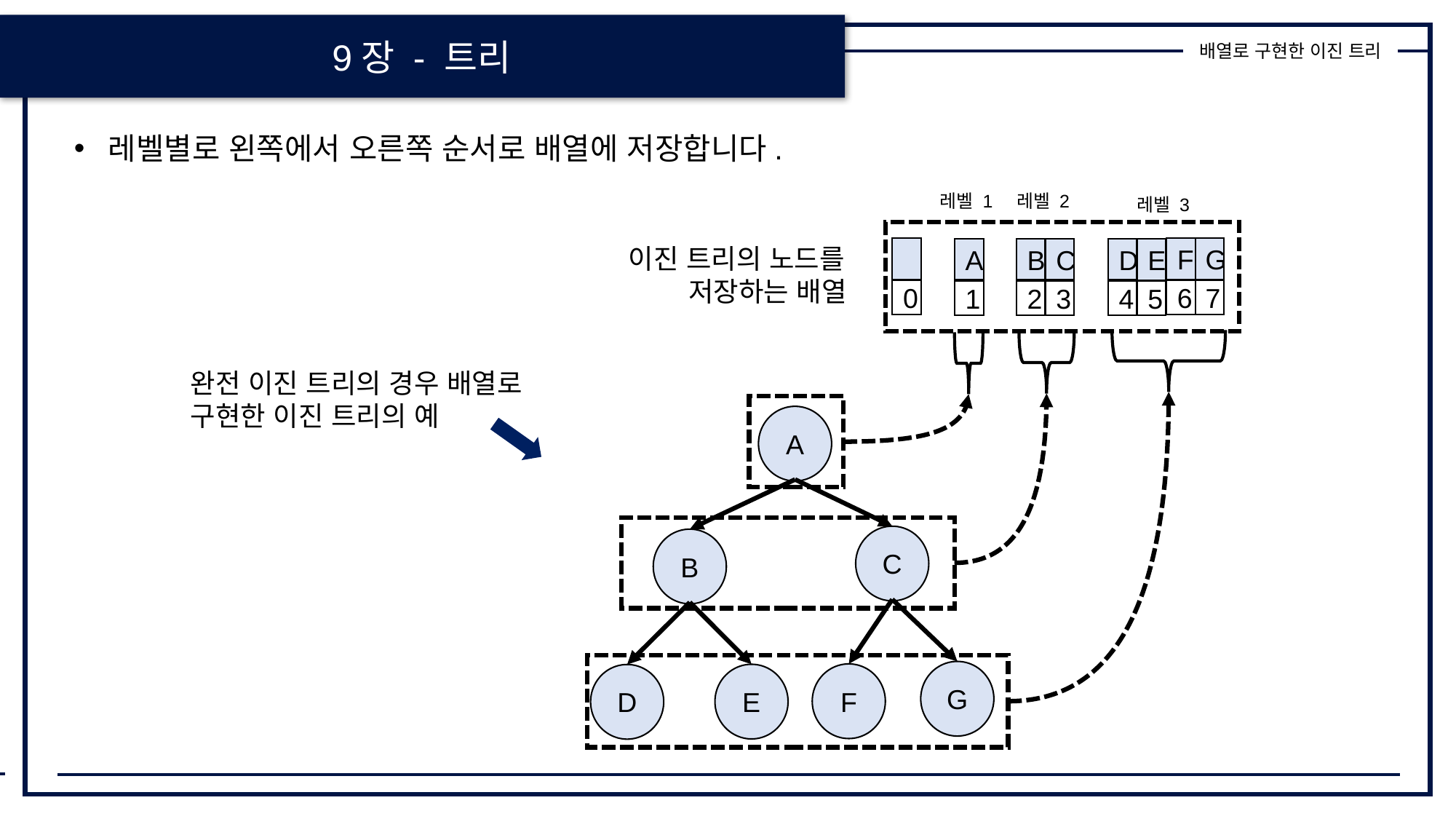

9장 - 트리

배열로 구현한 이진 트리
레벨별로 왼쪽에서 오른쪽 순서로 배열에 저장합니다.
레벨 1
레벨 2
레벨 3

이진 트리의 노드를
       저장하는 배열

0
F
6
G
7
D
4
E
5
A
B
2
C
3
1

완전 이진 트리의 경우 배열로
구현한 이진 트리의 예

A
C
B
G
F
E
D